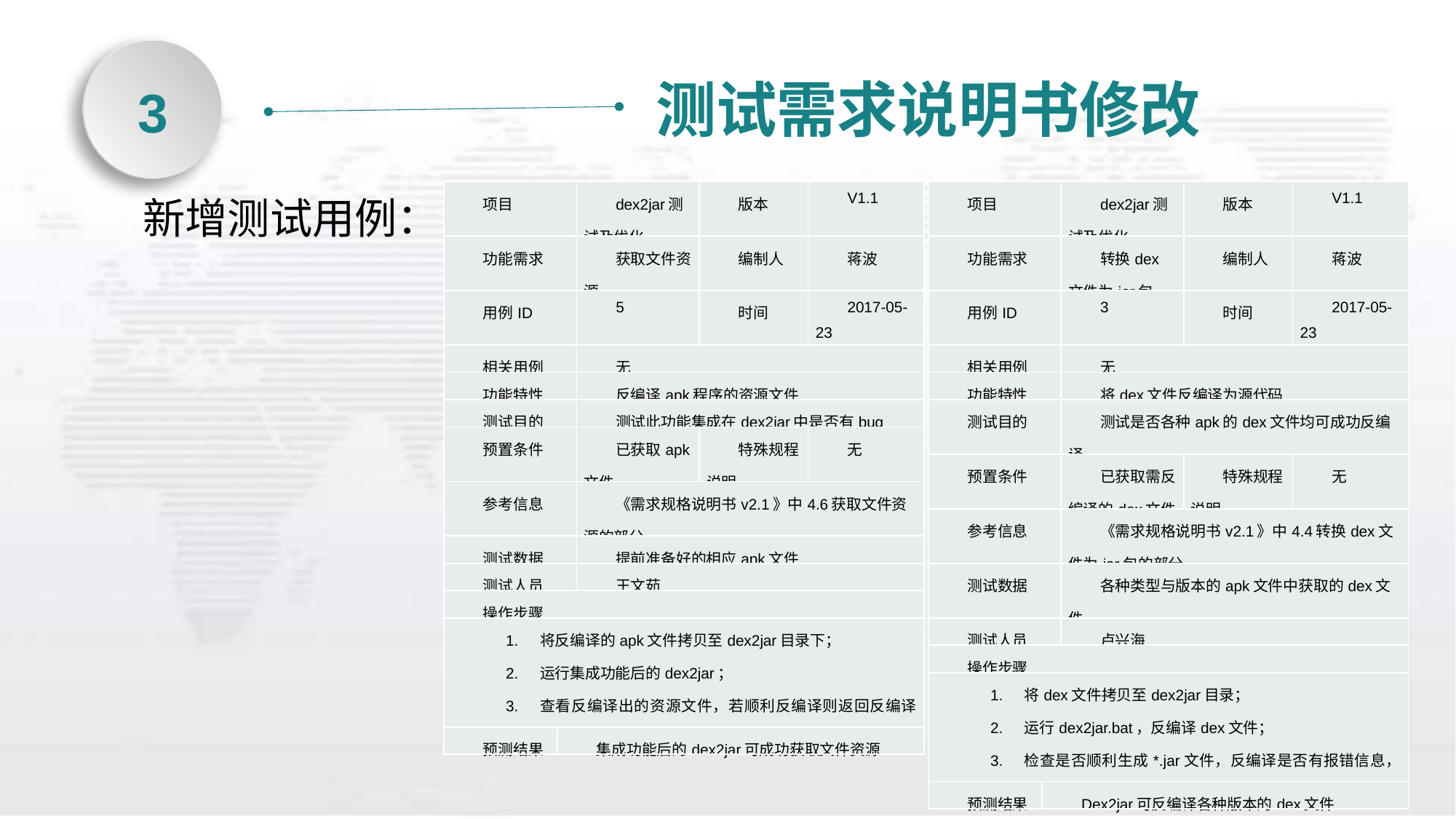

测试需求说明书修改
3
| 项目 |  | dex2jar测试及优化 | 版本 | V1.1 |
| --- | --- | --- | --- | --- |
| 功能需求 |  | 获取文件资源 | 编制人 | 蒋波 |
| 用例ID |  | 5 | 时间 | 2017-05-23 |
| 相关用例 |  | 无 |  |  |
| 功能特性 |  | 反编译apk程序的资源文件 |  |  |
| 测试目的 |  | 测试此功能集成在dex2jar中是否有bug |  |  |
| 预置条件 |  | 已获取apk文件 | 特殊规程说明 | 无 |
| 参考信息 |  | 《需求规格说明书v2.1》中4.6获取文件资源的部分 |  |  |
| 测试数据 |  | 提前准备好的相应apk文件 |  |  |
| 测试人员 |  | 王文茹 |  |  |
| 操作步骤 |  |  |  |  |
| 将反编译的apk文件拷贝至dex2jar目录下； 运行集成功能后的dex2jar； 查看反编译出的资源文件，若顺利反编译则返回反编译文件资源成功。 |  |  |  |  |
| 预测结果 | 集成功能后的dex2jar可成功获取文件资源 |  |  |  |
| 项目 |  | dex2jar测试及优化 | 版本 | V1.1 |
| --- | --- | --- | --- | --- |
| 功能需求 |  | 转换dex文件为jar包 | 编制人 | 蒋波 |
| 用例ID |  | 3 | 时间 | 2017-05-23 |
| 相关用例 |  | 无 |  |  |
| 功能特性 |  | 将dex文件反编译为源代码 |  |  |
| 测试目的 |  | 测试是否各种apk的dex文件均可成功反编译 |  |  |
| 预置条件 |  | 已获取需反编译的dex文件 | 特殊规程说明 | 无 |
| 参考信息 |  | 《需求规格说明书v2.1》中4.4转换dex文件为jar包的部分 |  |  |
| 测试数据 |  | 各种类型与版本的apk文件中获取的dex文件 |  |  |
| 测试人员 |  | 卢兴海 |  |  |
| 操作步骤 |  |  |  |  |
| 将dex文件拷贝至dex2jar目录； 运行dex2jar.bat，反编译dex文件； 检查是否顺利生成\*.jar文件，反编译是否有报错信息，若正确则返回成功的结果。 |  |  |  |  |
| 预测结果 | Dex2jar可反编译各种版本的dex文件 |  |  |  |
新增测试用例：